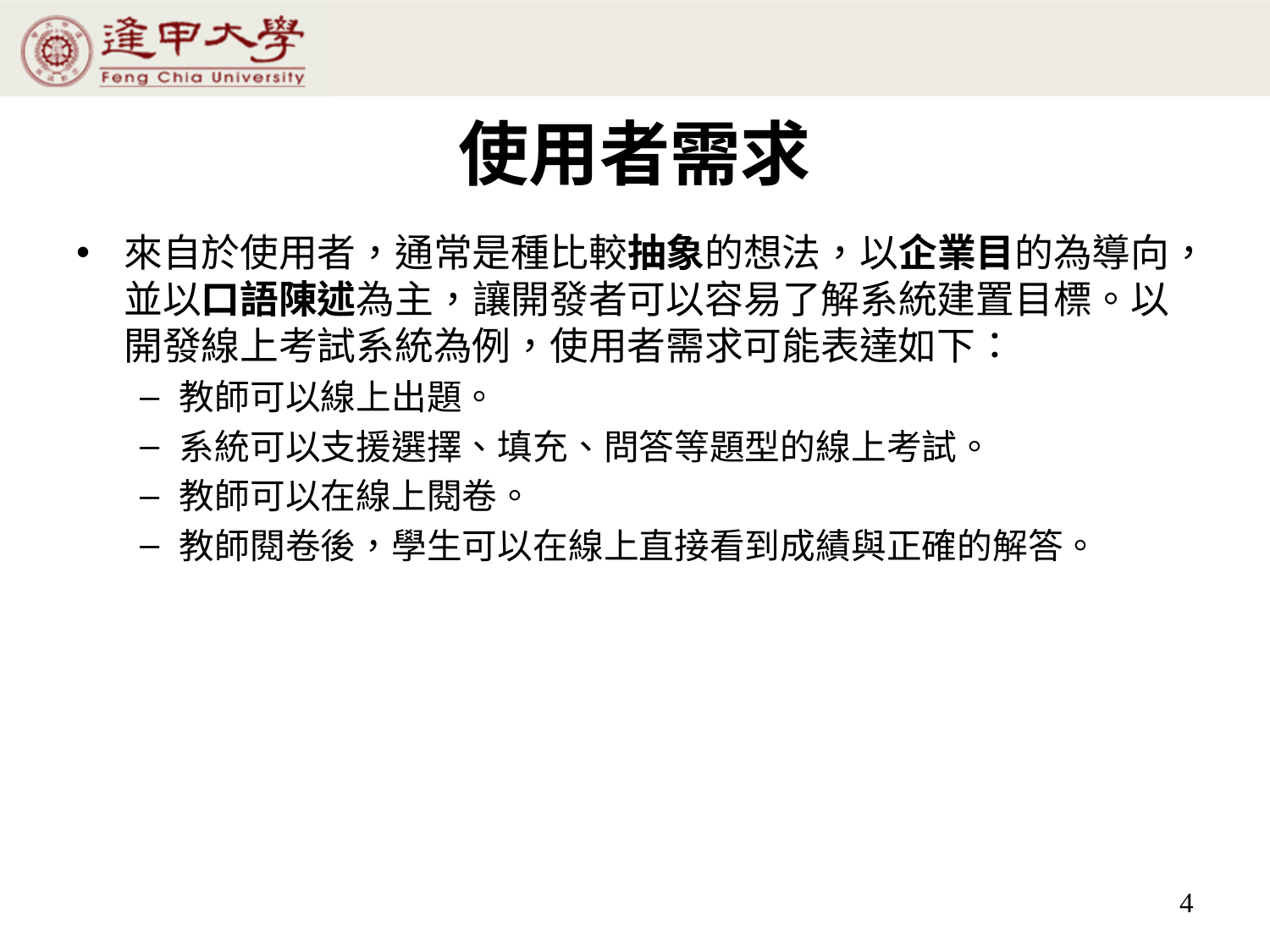

# 使用者需求
來自於使用者，通常是種比較抽象的想法，以企業目的為導向，並以口語陳述為主，讓開發者可以容易了解系統建置目標。以開發線上考試系統為例，使用者需求可能表達如下：
教師可以線上出題。
系統可以支援選擇、填充、問答等題型的線上考試。
教師可以在線上閱卷。
教師閱卷後，學生可以在線上直接看到成績與正確的解答。

4